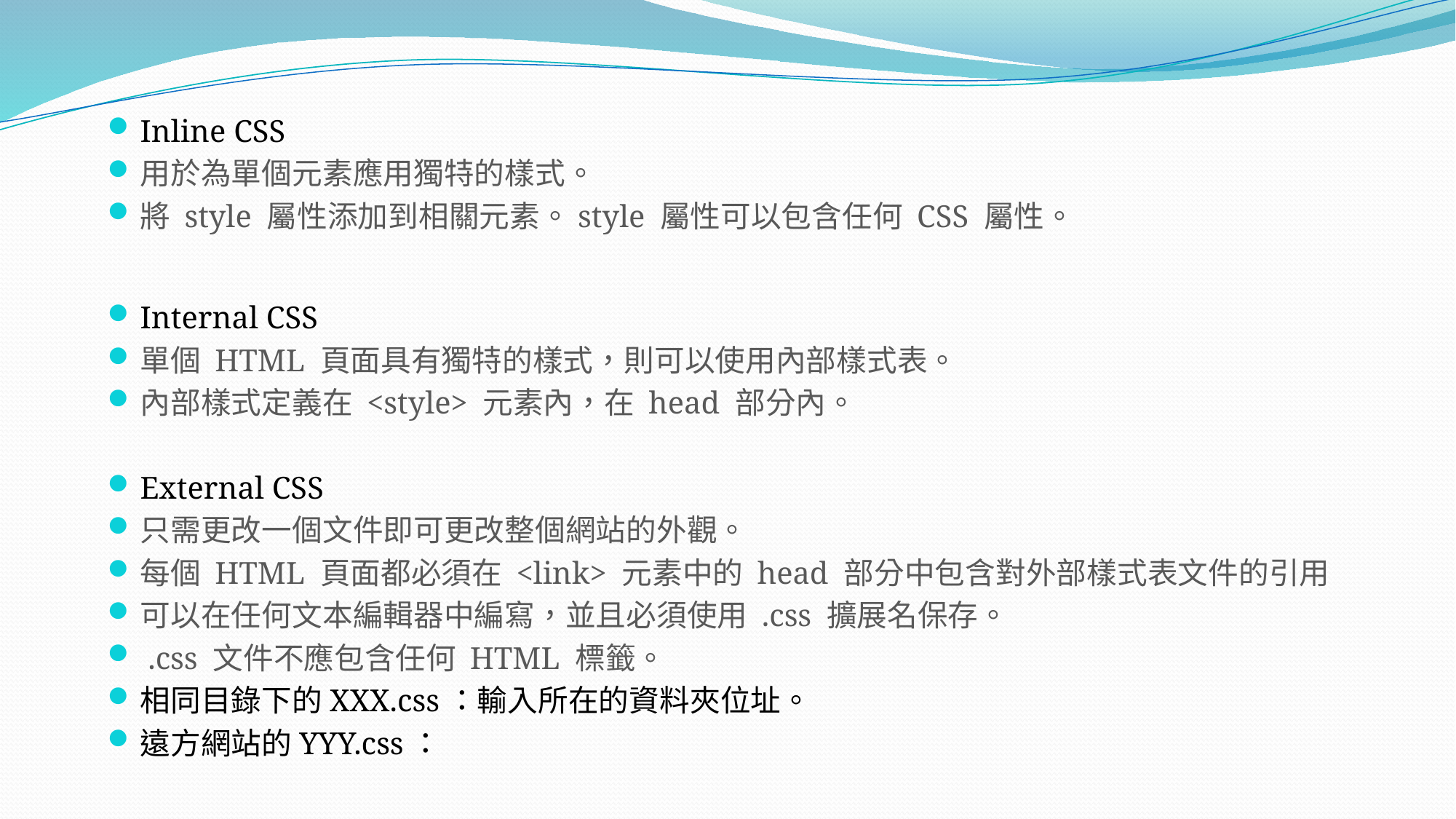

Inline CSS
用於為單個元素應用獨特的樣式。
將 style 屬性添加到相關元素。style 屬性可以包含任何 CSS 屬性。

Internal CSS
單個 HTML 頁面具有獨特的樣式，則可以使用內部樣式表。
內部樣式定義在 <style> 元素內，在 head 部分內。

External CSS
只需更改一個文件即可更改整個網站的外觀。
每個 HTML 頁面都必須在 <link> 元素中的 head 部分中包含對外部樣式表文件的引用
可以在任何文本編輯器中編寫，並且必須使用 .css 擴展名保存。
 .css 文件不應包含任何 HTML 標籤。
相同目錄下的XXX.css：輸入所在的資料夾位址。
遠方網站的YYY.css：